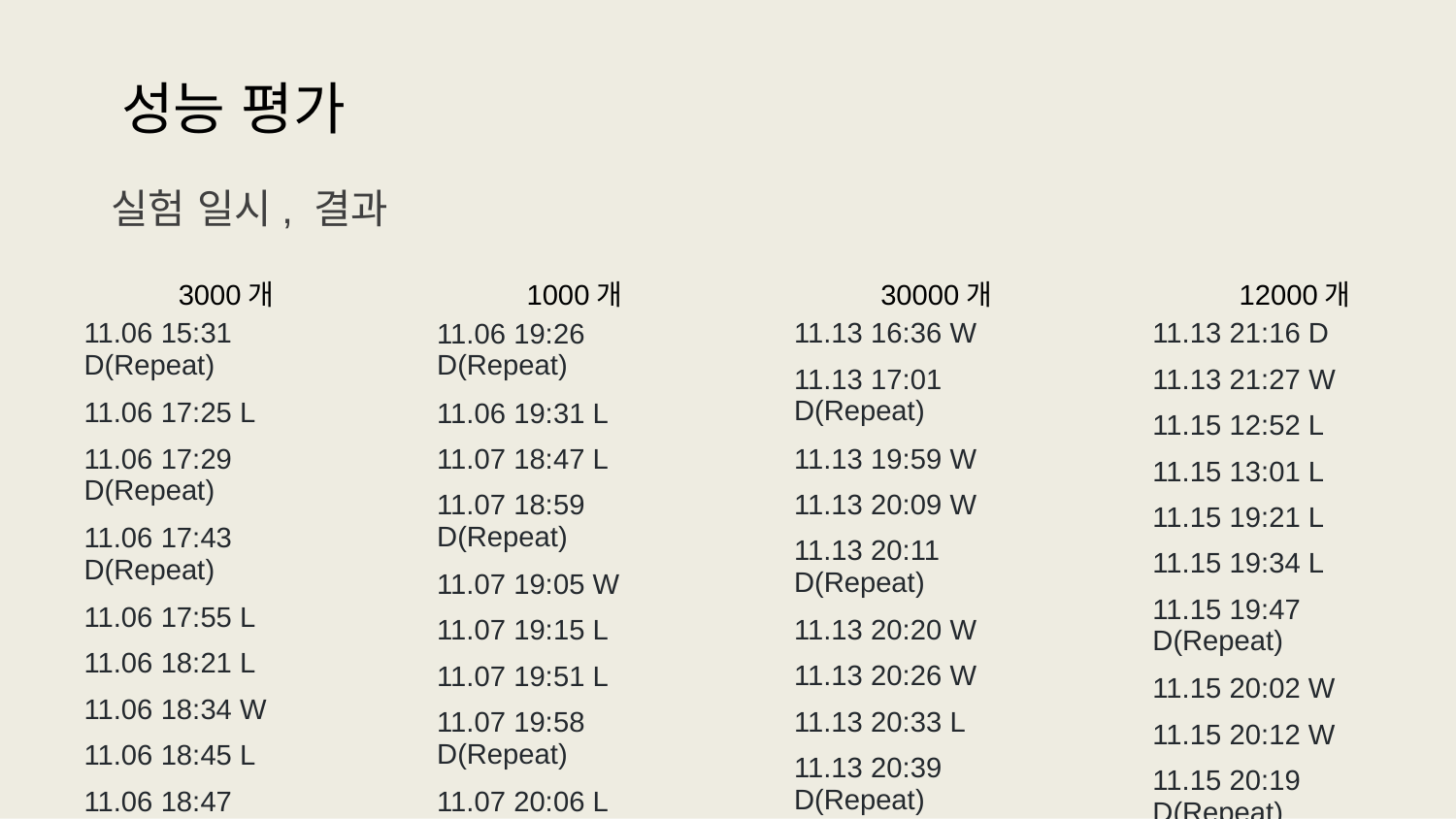

성능 평가
실험 일시, 결과
| 3000개 |
| --- |
| 11.06 15:31 D(Repeat) |
| 11.06 17:25 L |
| 11.06 17:29 D(Repeat) |
| 11.06 17:43 D(Repeat) |
| 11.06 17:55 L |
| 11.06 18:21 L |
| 11.06 18:34 W |
| 11.06 18:45 L |
| 11.06 18:47 D(Repeat) |
| 11.06 17:07 L |
| 30000개 |
| --- |
| 11.13 16:36 W |
| 11.13 17:01 D(Repeat) |
| 11.13 19:59 W |
| 11.13 20:09 W |
| 11.13 20:11 D(Repeat) |
| 11.13 20:20 W |
| 11.13 20:26 W |
| 11.13 20:33 L |
| 11.13 20:39 D(Repeat) |
| 11.13 20:48 D(Repeat) |
| 12000개 |
| --- |
| 11.13 21:16 D |
| 11.13 21:27 W |
| 11.15 12:52 L |
| 11.15 13:01 L |
| 11.15 19:21 L |
| 11.15 19:34 L |
| 11.15 19:47 D(Repeat) |
| 11.15 20:02 W |
| 11.15 20:12 W |
| 11.15 20:19 D(Repeat) |
| 1000개 |
| --- |
| 11.06 19:26 D(Repeat) |
| 11.06 19:31 L |
| 11.07 18:47 L |
| 11.07 18:59 D(Repeat) |
| 11.07 19:05 W |
| 11.07 19:15 L |
| 11.07 19:51 L |
| 11.07 19:58 D(Repeat) |
| 11.07 20:06 L |
| 11.07 20:12 W |